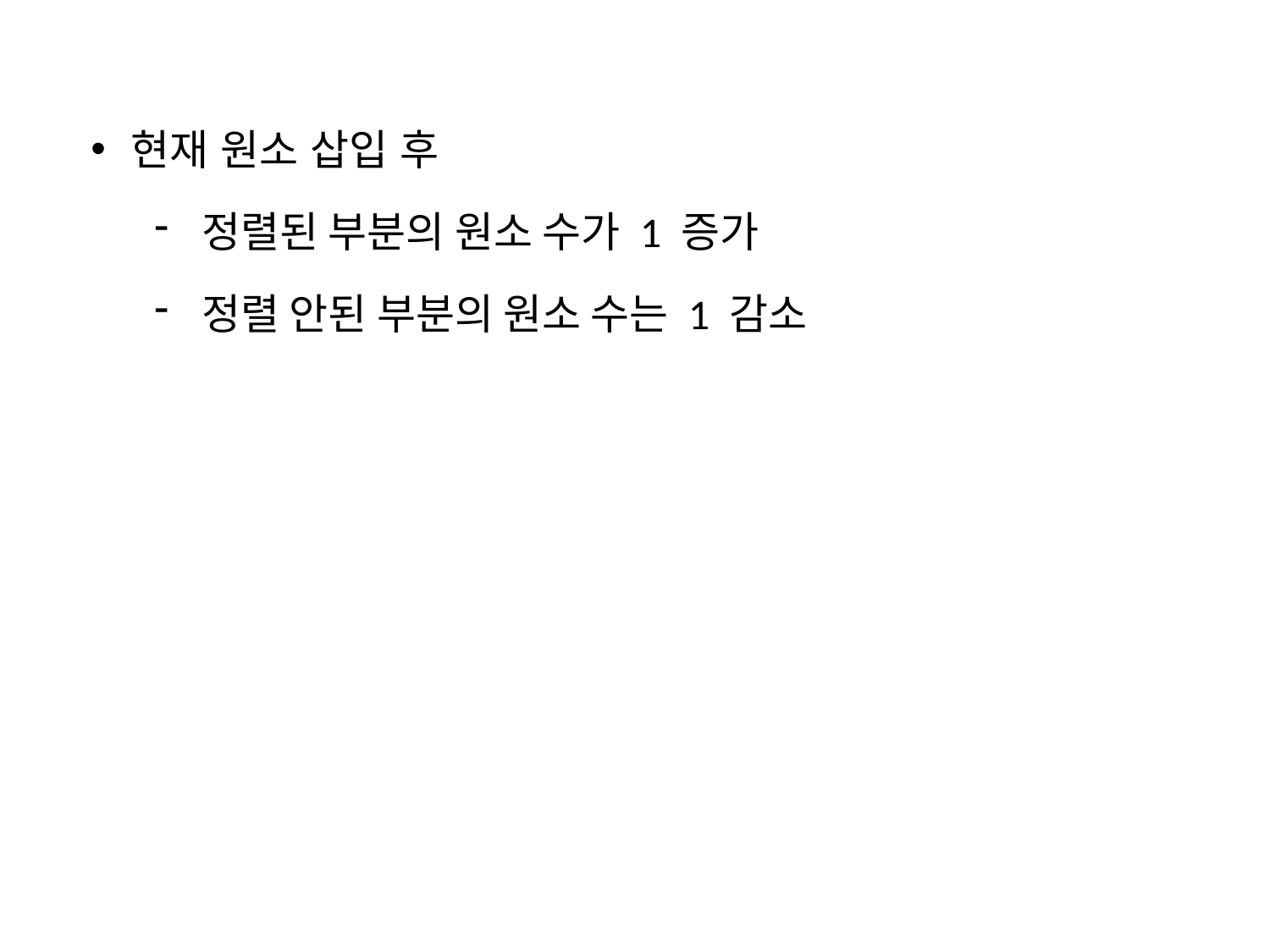

현재 원소 삽입 후
정렬된 부분의 원소 수가 1 증가
정렬 안된 부분의 원소 수는 1 감소